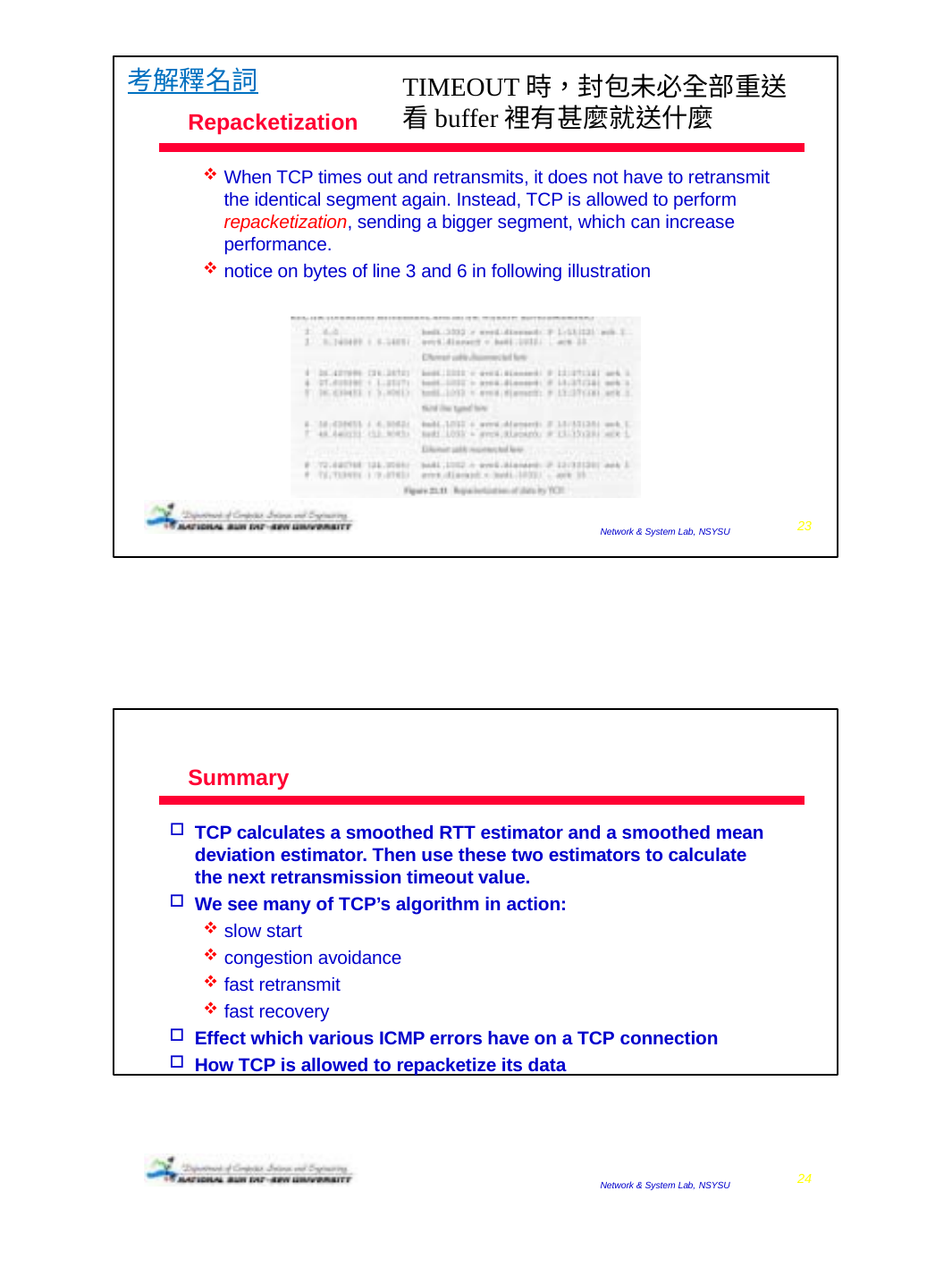

考解釋名詞
TIMEOUT時，封包未必全部重送
看buffer裡有甚麼就送什麼
Repacketization

When TCP times out and retransmits, it does not have to retransmit  the identical segment again. Instead, TCP is allowed to perform  repacketization, sending a bigger segment, which can increase  performance.
notice on bytes of line 3 and 6 in following illustration

2008/12/24
23
Network & System Lab, NSYSU

Summary

TCP calculates a smoothed RTT estimator and a smoothed mean  deviation estimator. Then use these two estimators to calculate  the next retransmission timeout value.
We see many of TCP’s algorithm in action:
slow start
congestion avoidance
fast retransmit
fast recovery
Effect which various ICMP errors have on a TCP connection
How TCP is allowed to repacketize its data

2008/12/24
24
Network & System Lab, NSYSU